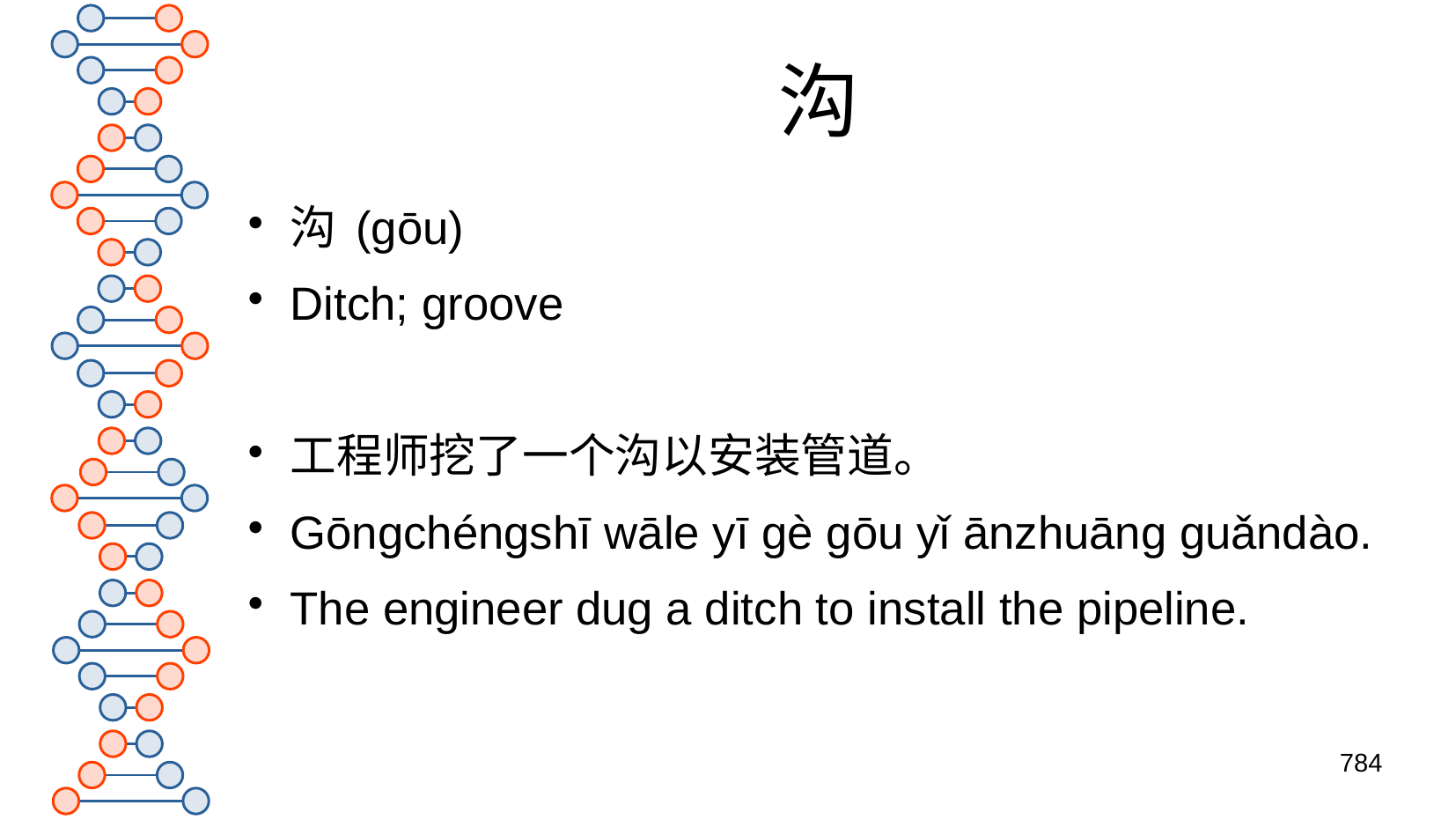

# 沟
沟 (gōu)
Ditch; groove

工程师挖了一个沟以安装管道。
Gōngchéngshī wāle yī gè gōu yǐ ānzhuāng guǎndào.
The engineer dug a ditch to install the pipeline.

784